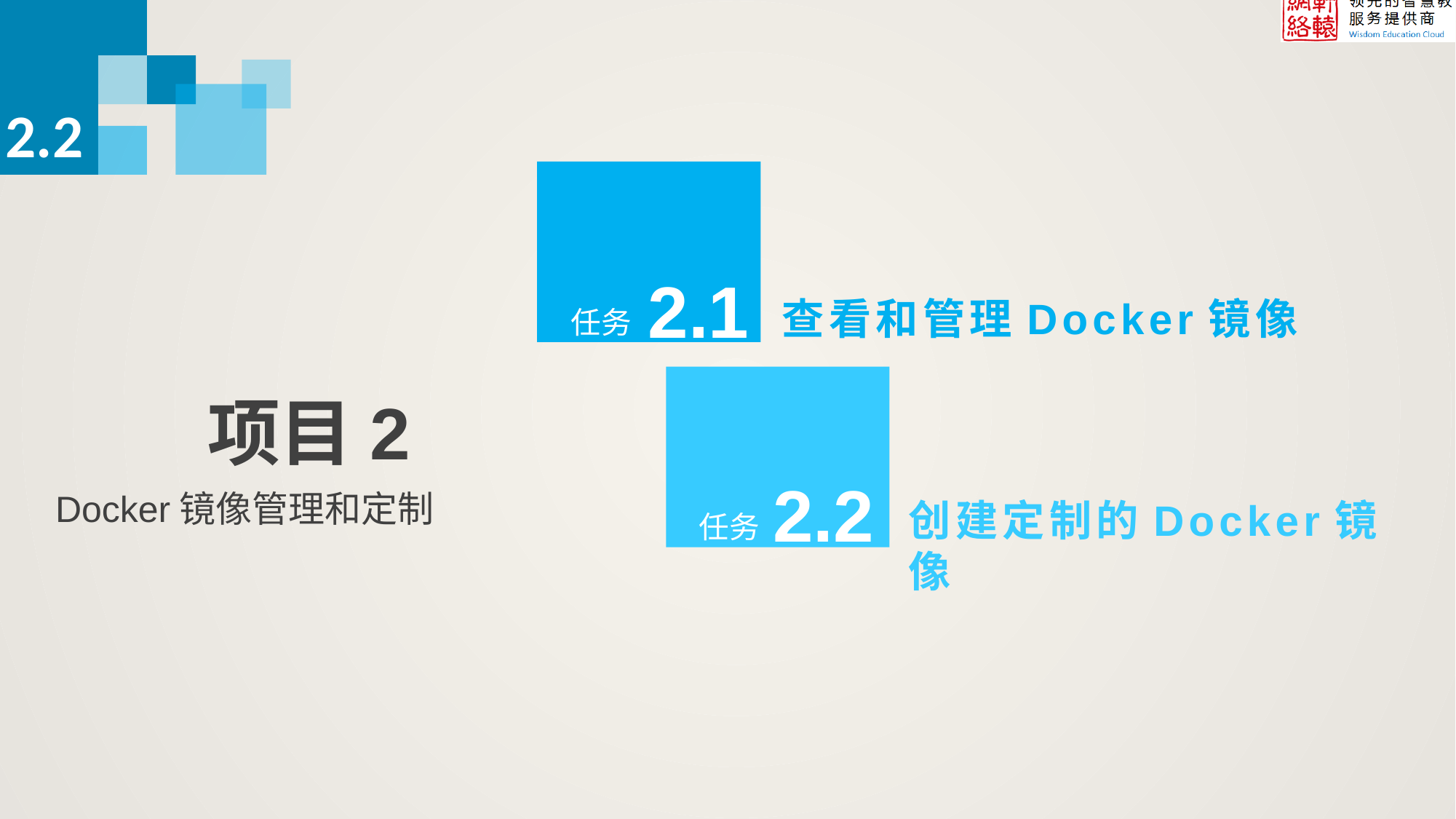

2.2

2.1
查看和管理Docker镜像
任务

2.2
创建定制的Docker镜像
任务
项目2
Docker镜像管理和定制